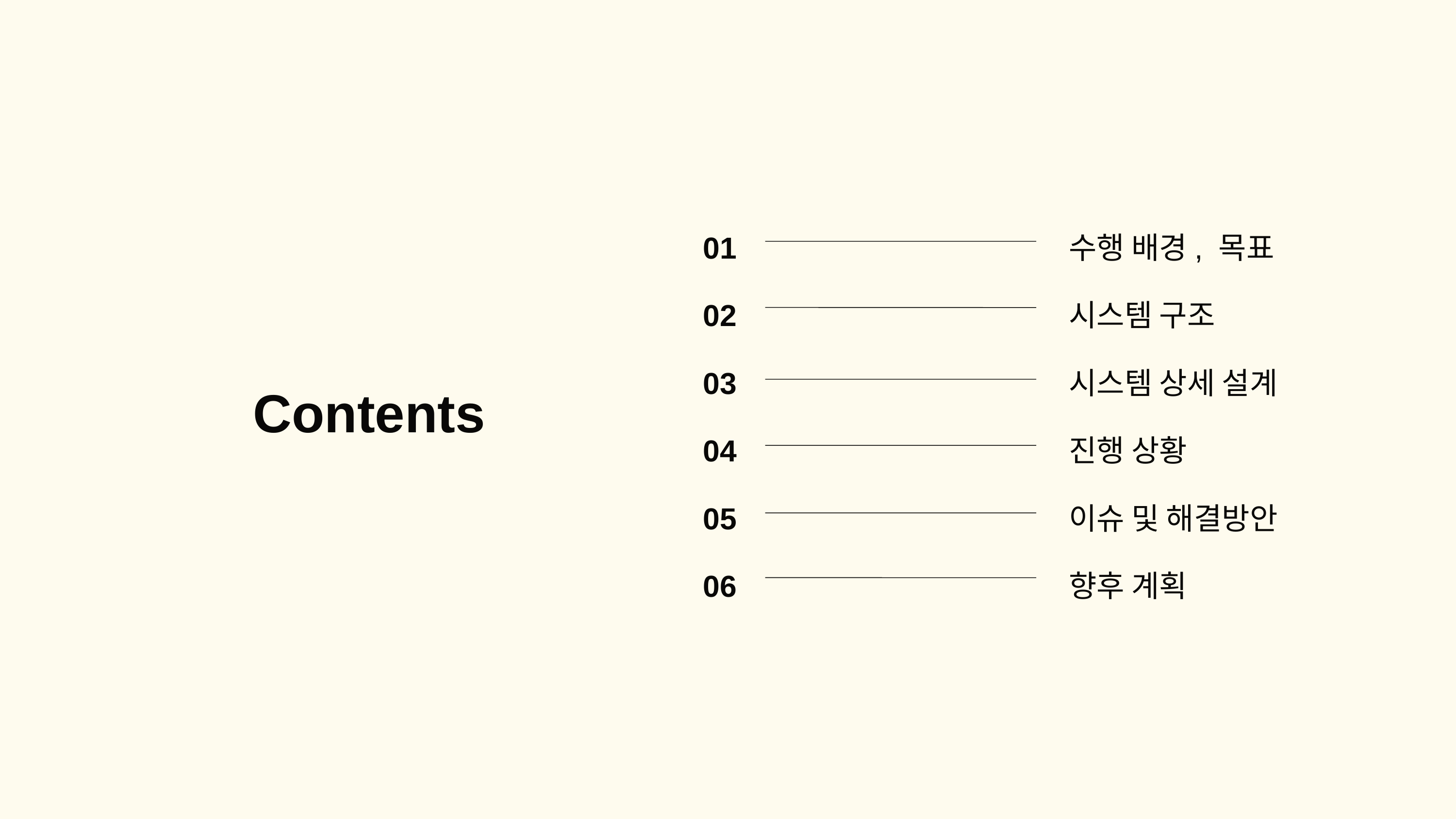

01
02
03
04
05
06

수행 배경, 목표
시스템 구조
시스템 상세 설계
진행 상황
이슈 및 해결방안
향후 계획

Contents